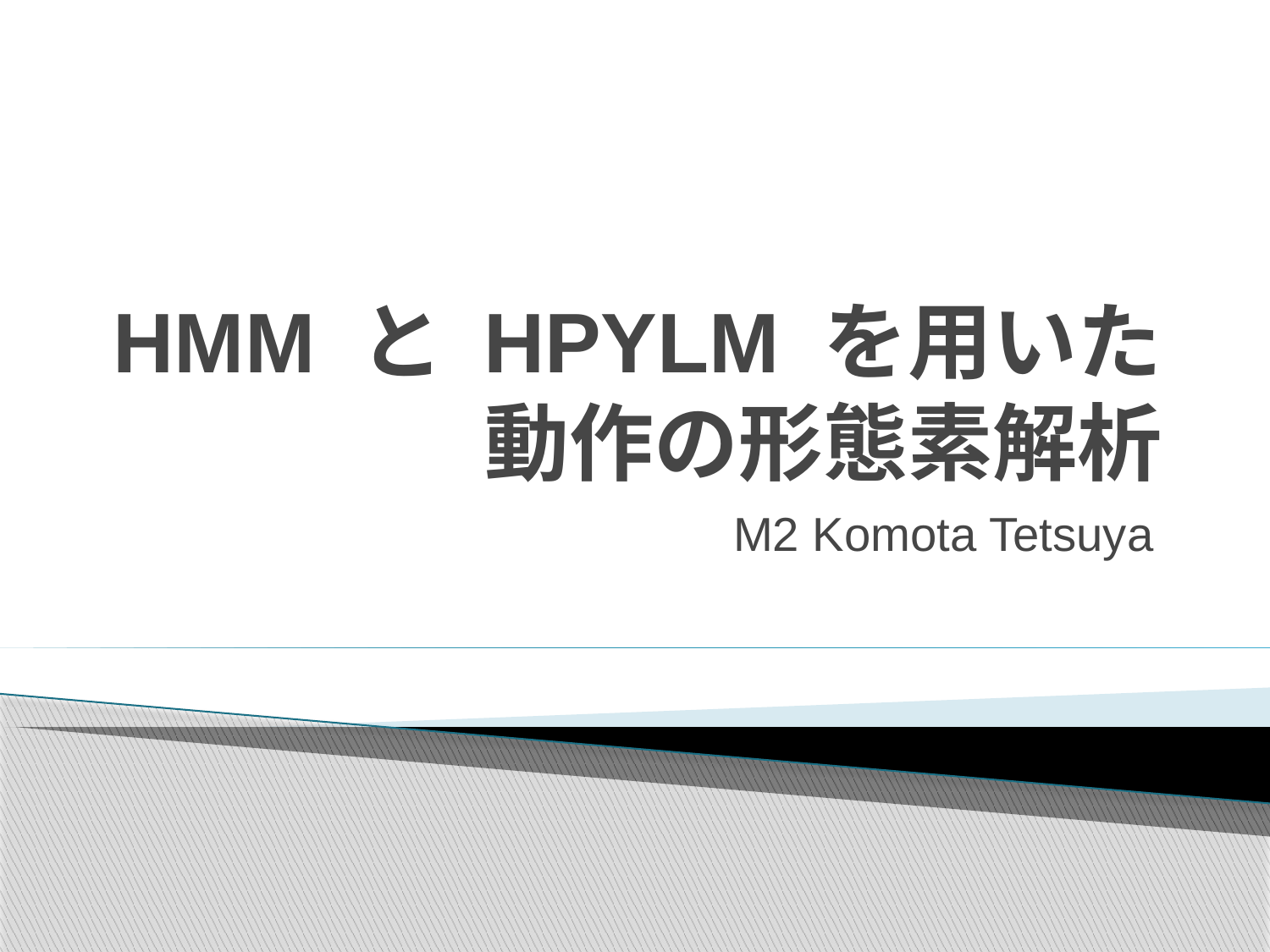

# HMM と HPYLM を用いた 動作の形態素解析
M2 Komota Tetsuya